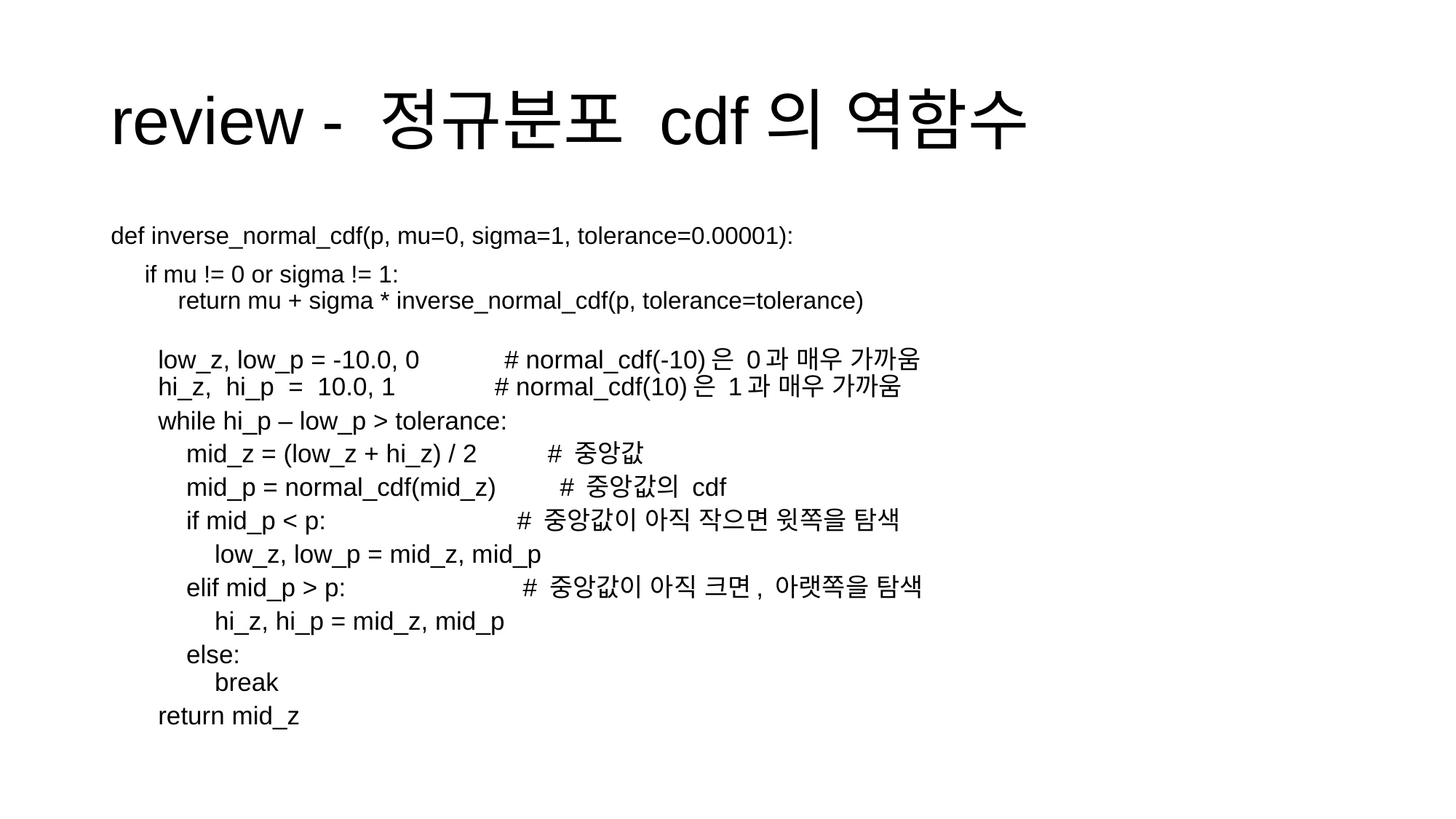

# review - 정규분포 cdf의 역함수
def inverse_normal_cdf(p, mu=0, sigma=1, tolerance=0.00001):
     if mu != 0 or sigma != 1:
          return mu + sigma * inverse_normal_cdf(p, tolerance=tolerance)
low_z, low_p = -10.0, 0            # normal_cdf(-10)은 0과 매우 가까움
hi_z,  hi_p  =  10.0, 1              # normal_cdf(10)은 1과 매우 가까움
while hi_p – low_p > tolerance:
    mid_z = (low_z + hi_z) / 2          # 중앙값
    mid_p = normal_cdf(mid_z)         # 중앙값의 cdf
    if mid_p < p:                           # 중앙값이 아직 작으면 윗쪽을 탐색
        low_z, low_p = mid_z, mid_p
    elif mid_p > p:                         # 중앙값이 아직 크면, 아랫쪽을 탐색
        hi_z, hi_p = mid_z, mid_p
    else:
        break
return mid_z